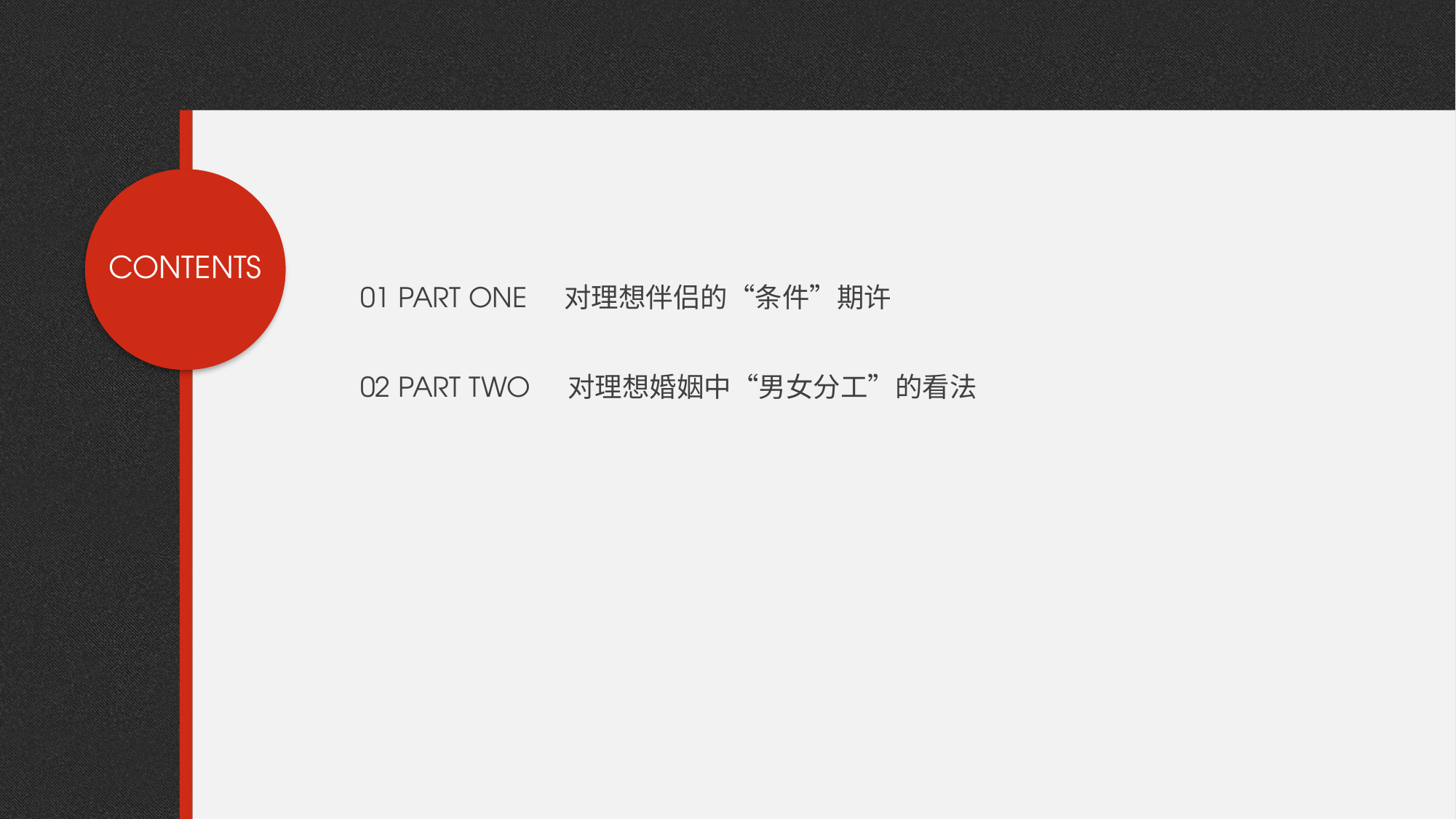

CONTENTS
01 PART ONE    对理想伴侣的“条件”期许
02 PART TWO    对理想婚姻中“男女分工”的看法